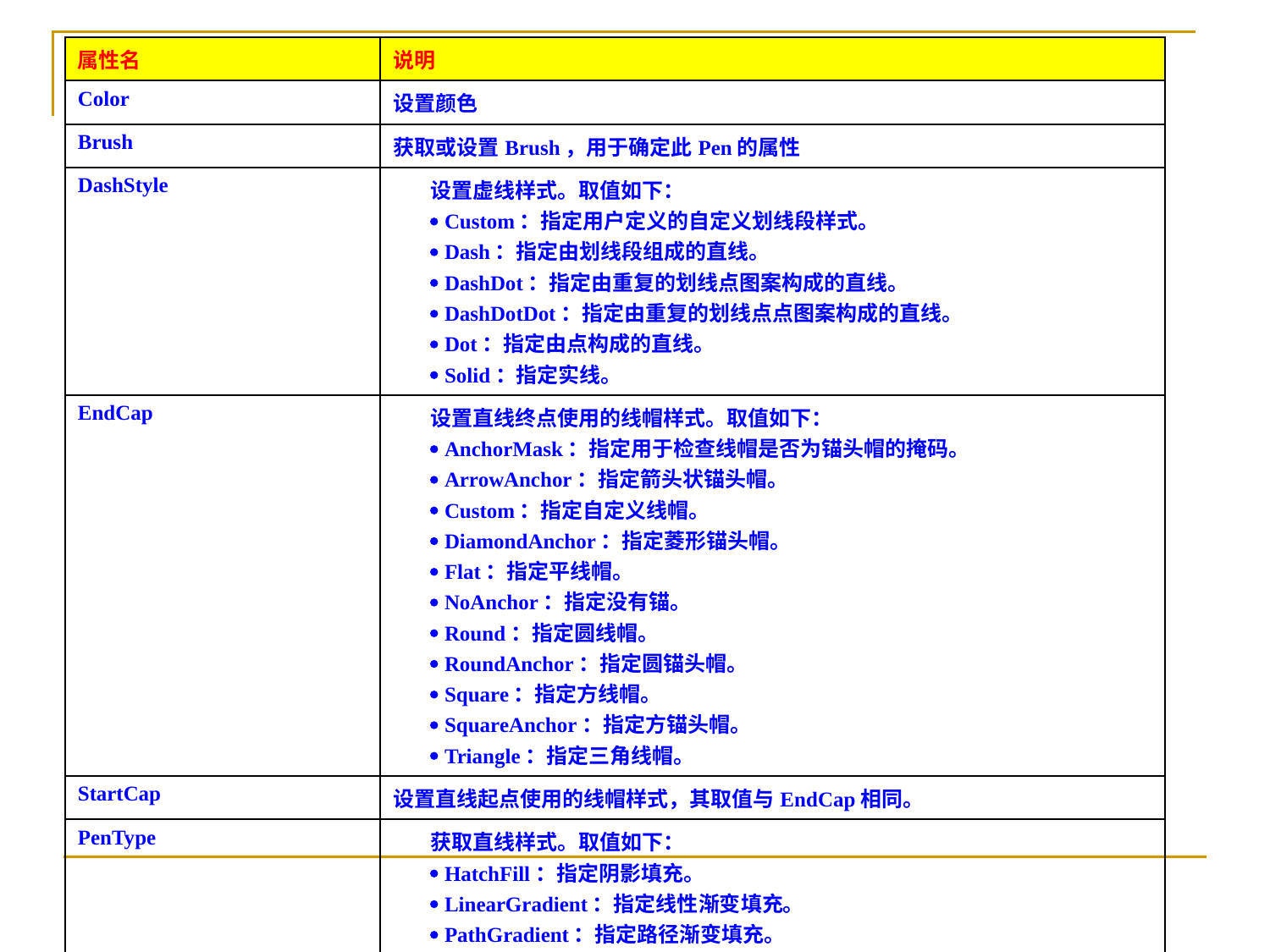

| 属性名 | 说明 |
| --- | --- |
| Color | 设置颜色 |
| Brush | 获取或设置Brush，用于确定此Pen的属性 |
| DashStyle | 设置虚线样式。取值如下： • Custom：指定用户定义的自定义划线段样式。  • Dash：指定由划线段组成的直线。 • DashDot：指定由重复的划线点图案构成的直线。 • DashDotDot：指定由重复的划线点点图案构成的直线。  • Dot：指定由点构成的直线。  • Solid：指定实线。 |
| EndCap | 设置直线终点使用的线帽样式。取值如下： • AnchorMask：指定用于检查线帽是否为锚头帽的掩码。  • ArrowAnchor：指定箭头状锚头帽。  • Custom：指定自定义线帽。  • DiamondAnchor：指定菱形锚头帽。  • Flat：指定平线帽。  • NoAnchor：指定没有锚。  • Round：指定圆线帽。  • RoundAnchor：指定圆锚头帽。  • Square：指定方线帽。  • SquareAnchor：指定方锚头帽。  • Triangle：指定三角线帽。 |
| StartCap | 设置直线起点使用的线帽样式，其取值与EndCap相同。 |
| PenType | 获取直线样式。取值如下： • HatchFill：指定阴影填充。  • LinearGradient：指定线性渐变填充。  • PathGradient：指定路径渐变填充。  • SolidColor：指定实填充。  • TextureFill：指定位图纹理填充。 |
| Transform | 获取或设置此Pen的几何变换 |
| Width | 设置线的宽度 |